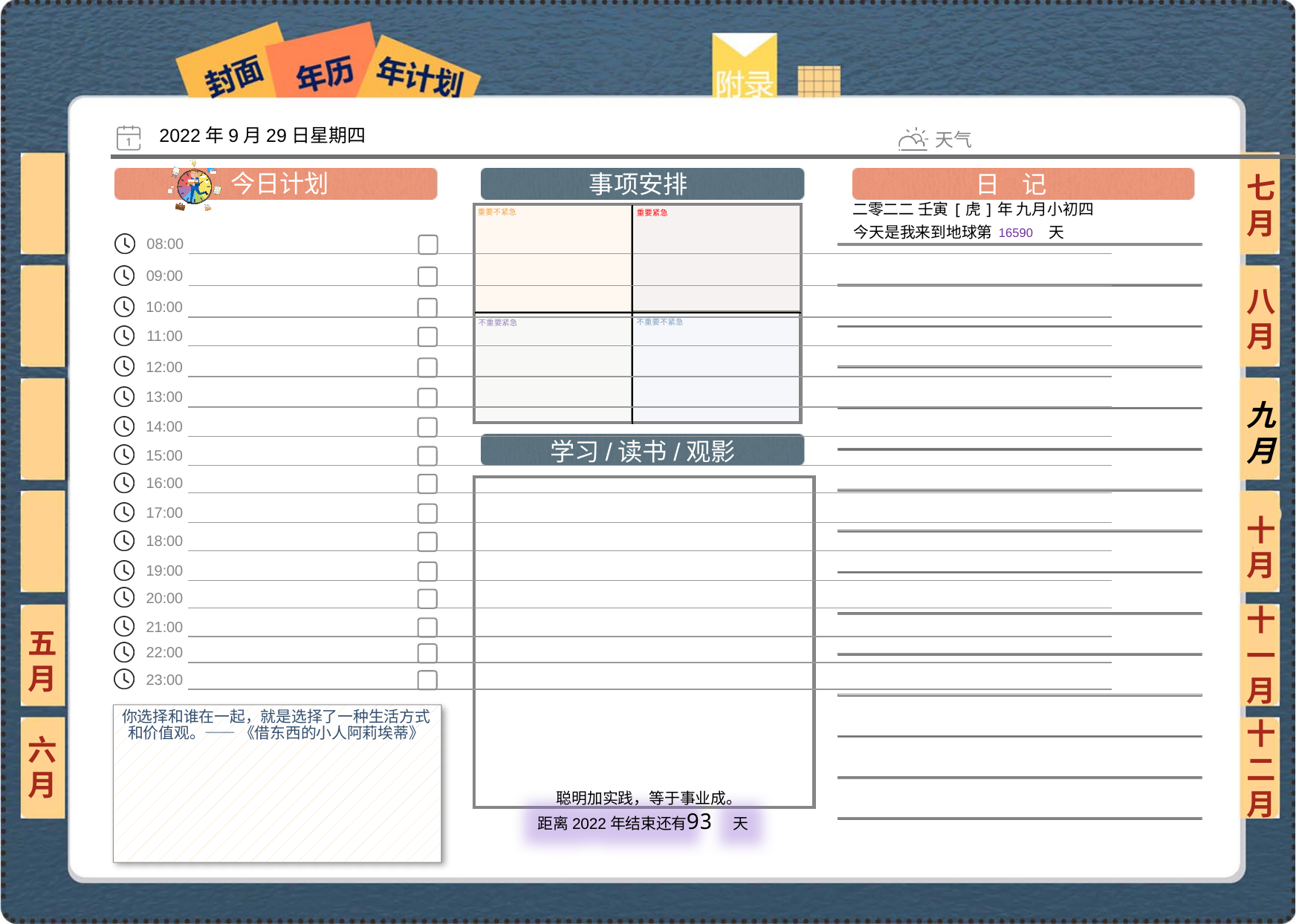

2022年9月29日星期四
七月
二零二二 壬寅[虎]年 九月小初四
16590
八月
九月
十月
十一月
五月
你选择和谁在一起，就是选择了一种生活方式和价值观。—— 《借东西的小人阿莉埃蒂》

六月
十二月
93
 聪明加实践，等于事业成。